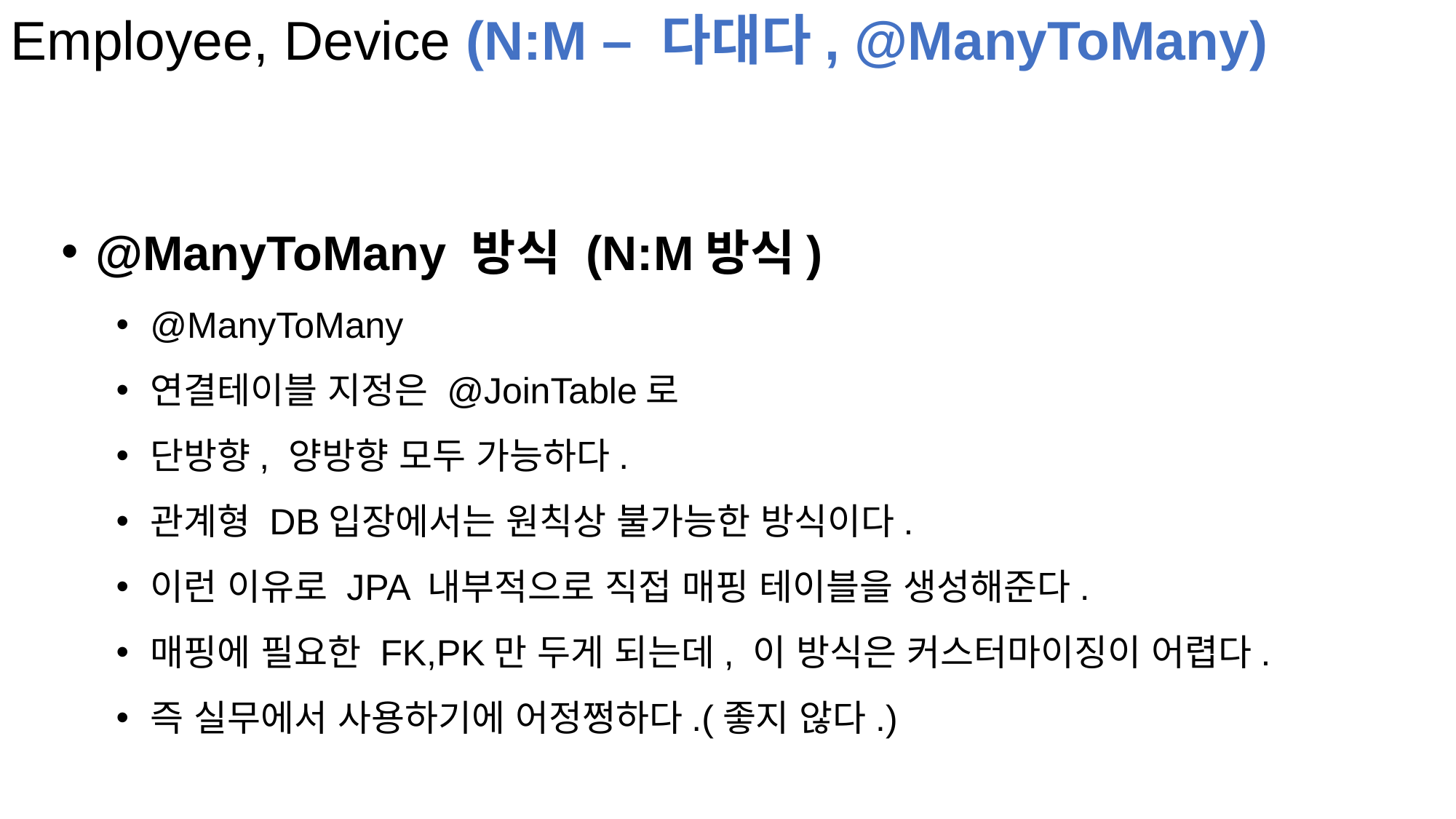

Employee, Device (N:M – 다대다, @ManyToMany)
@ManyToMany 방식 (N:M방식)
@ManyToMany
연결테이블 지정은 @JoinTable로
단방향, 양방향 모두 가능하다.
관계형 DB입장에서는 원칙상 불가능한 방식이다.
이런 이유로 JPA 내부적으로 직접 매핑 테이블을 생성해준다.
매핑에 필요한 FK,PK만 두게 되는데, 이 방식은 커스터마이징이 어렵다.
즉 실무에서 사용하기에 어정쩡하다.(좋지 않다.)